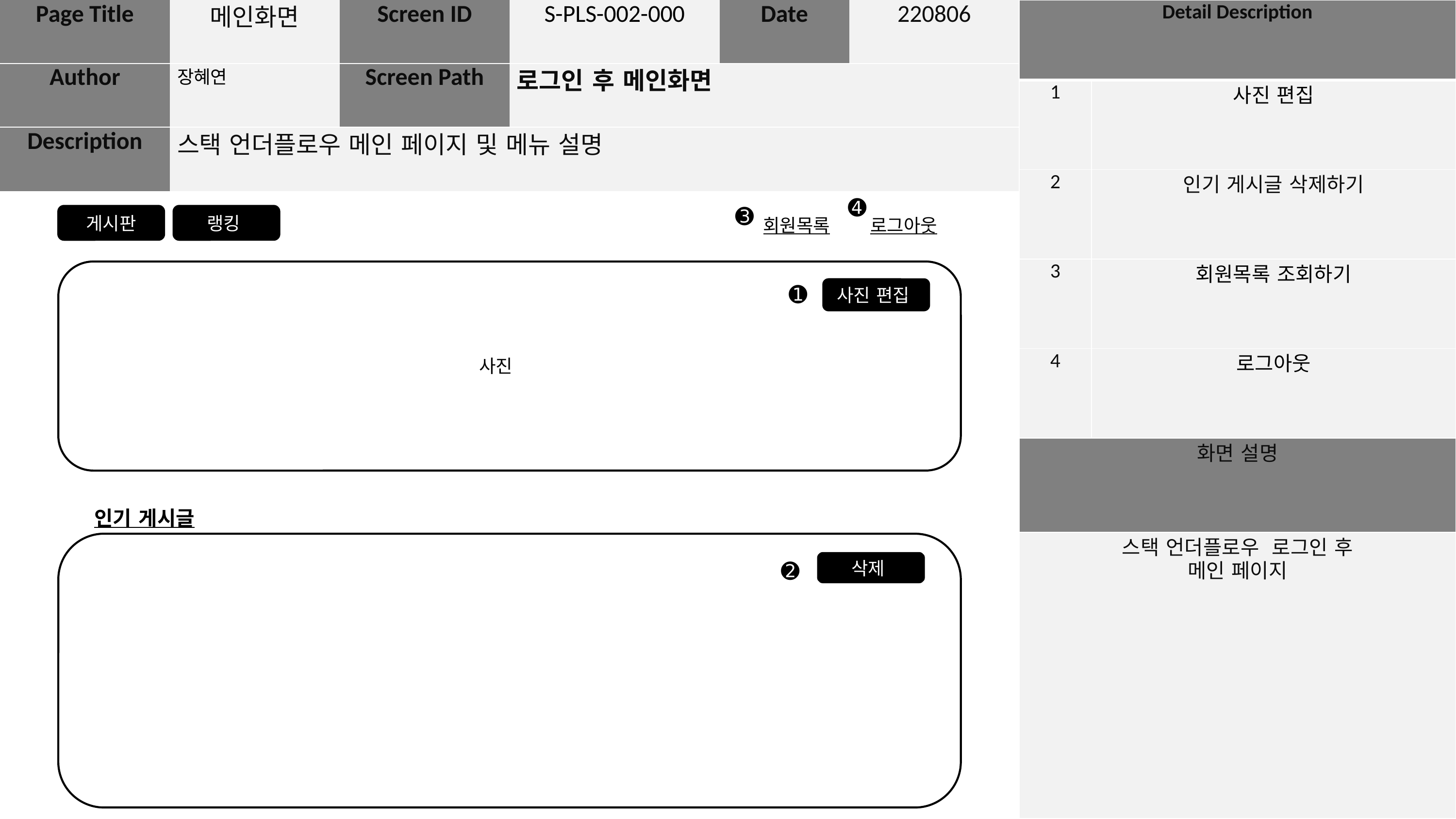

| Page Title | 메인화면 | Screen ID | S-PLS-002-000 | Date | 220806 |
| --- | --- | --- | --- | --- | --- |
| Author | 장혜연 | Screen Path | 로그인 후 메인화면 |  |  |
| Description | 스택 언더플로우 메인 페이지 및 메뉴 설명 |  |  |  |  |
| Detail Description |  |
| --- | --- |
| 1 | 사진 편집 |
| 2 | 인기 게시글 삭제하기 |
| 3 | 회원목록 조회하기 |
| 4 | 로그아웃 |
| 화면 설명 |  |
| 스택 언더플로우 로그인 후 메인 페이지 |  |
➍
➌
게시판
랭킹
회원목록
로그아웃

➊
사진 편집
사진
인기 게시글

➋
삭제